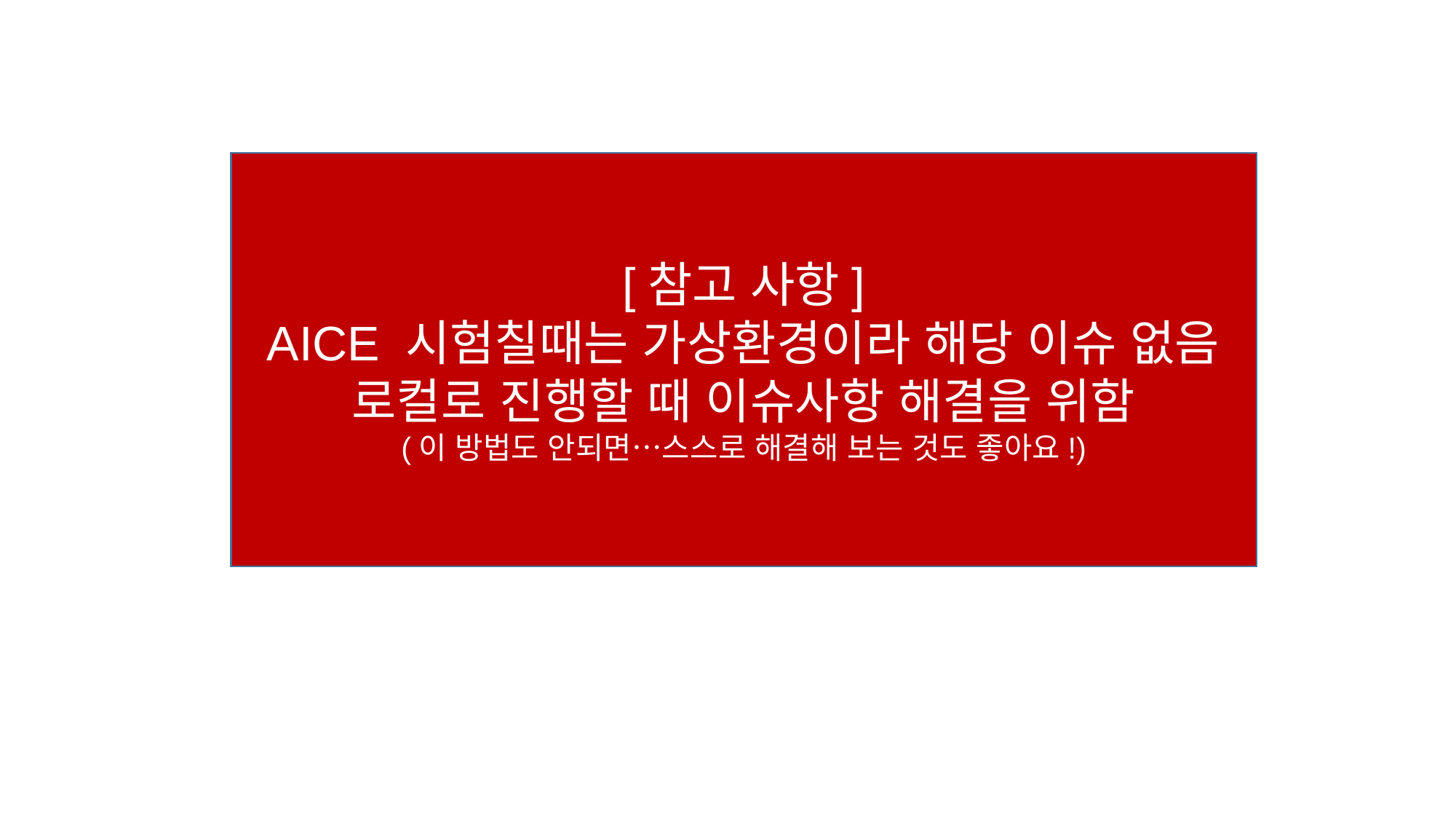

[참고 사항]
AICE 시험칠때는 가상환경이라 해당 이슈 없음
로컬로 진행할 때 이슈사항 해결을 위함
(이 방법도 안되면…스스로 해결해 보는 것도 좋아요!)